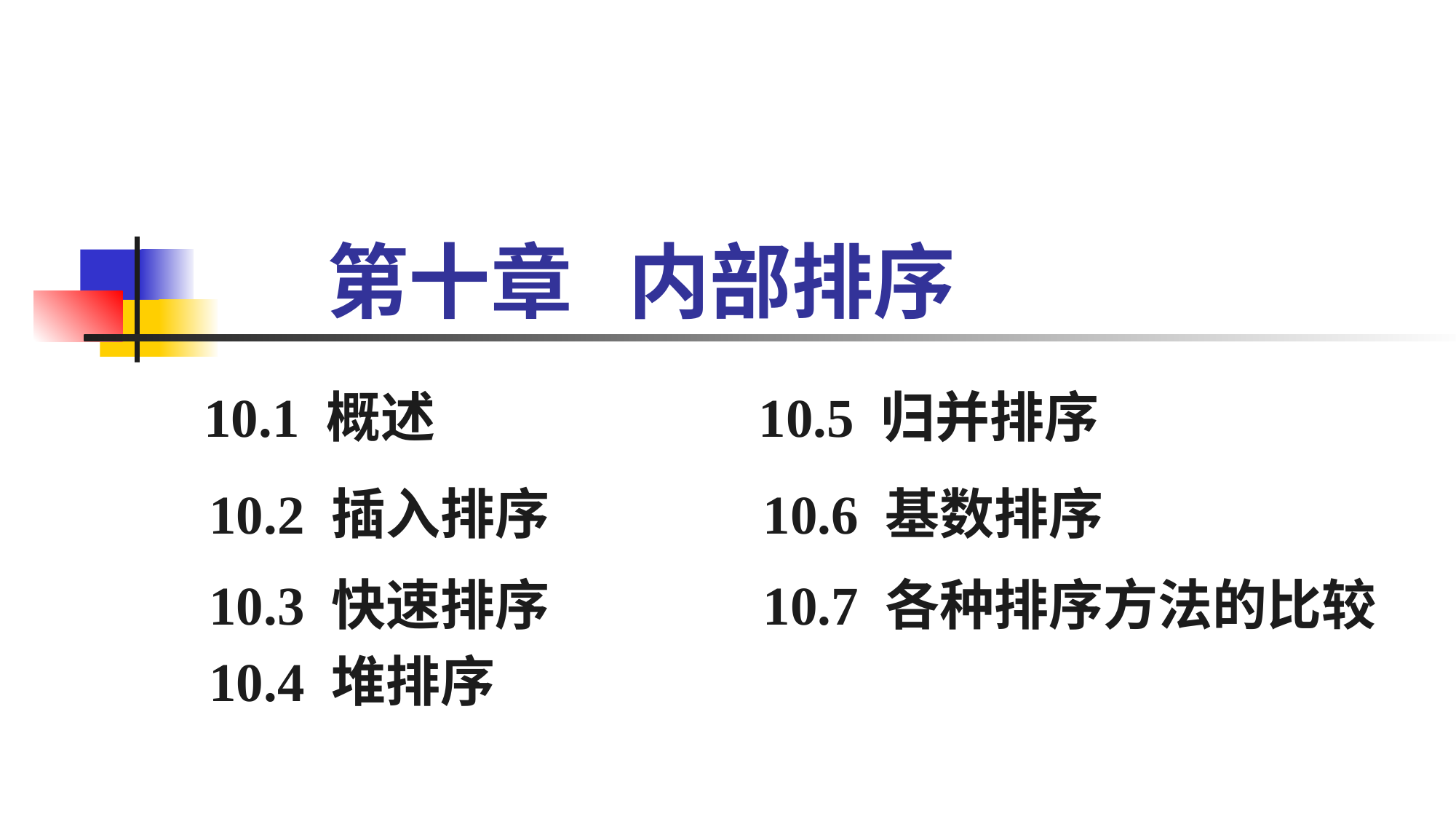

# 第十章   内部排序
10.1 概述
10.5 归并排序
10.2 插入排序
10.6 基数排序
10.3 快速排序
10.4 堆排序
10.7 各种排序方法的比较